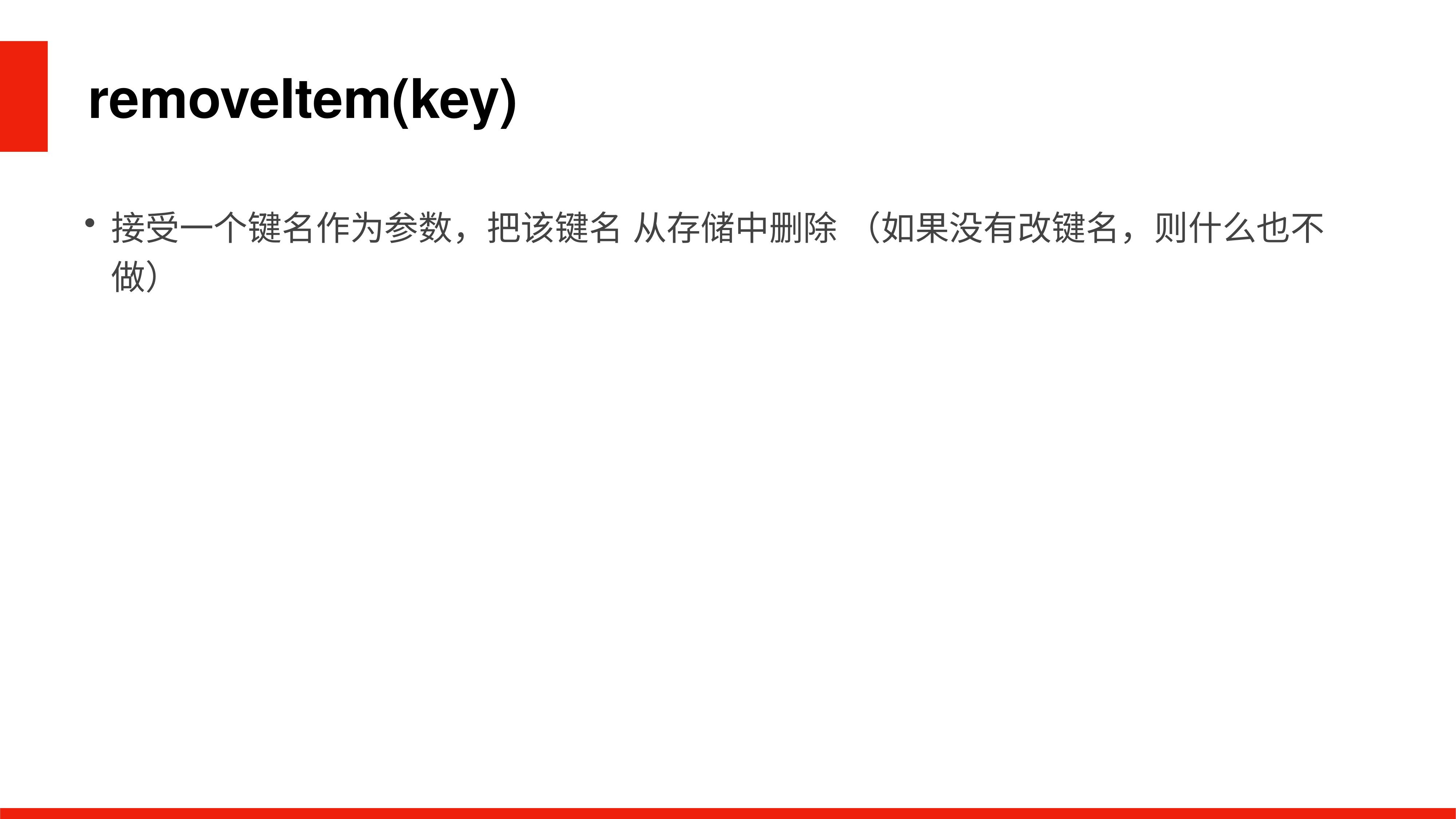

removeItem(key)
接受一个键名作为参数，把该键名 从存储中删除 （如果没有改键名，则什么也不做）
8